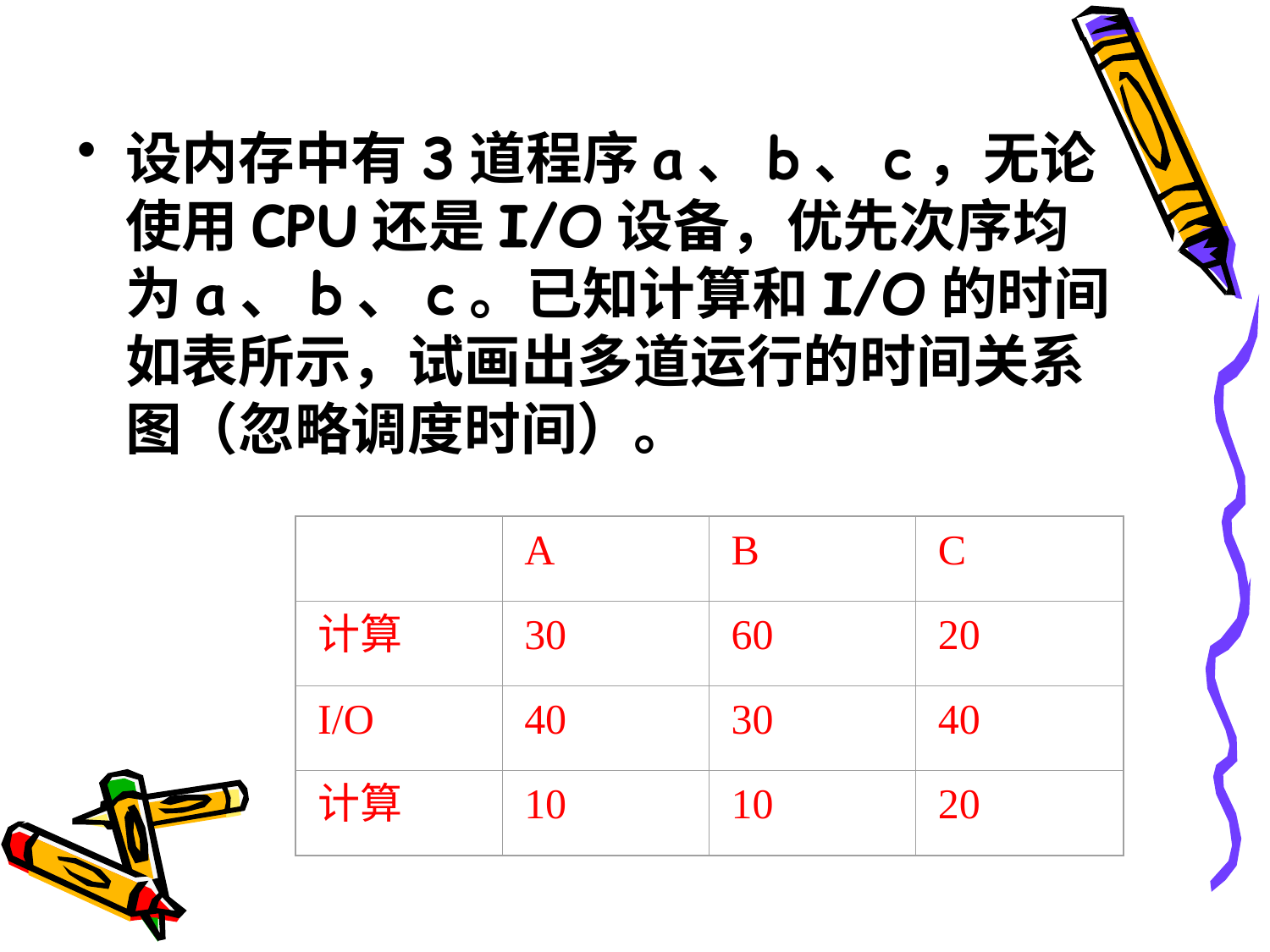

设内存中有3道程序a、b、c，无论使用CPU还是I/O设备，优先次序均为a、b、c。已知计算和I/O的时间如表所示，试画出多道运行的时间关系图（忽略调度时间）。

A

B

C

计算

30

60

20

I/O

40

30

40

计算

10

10

20